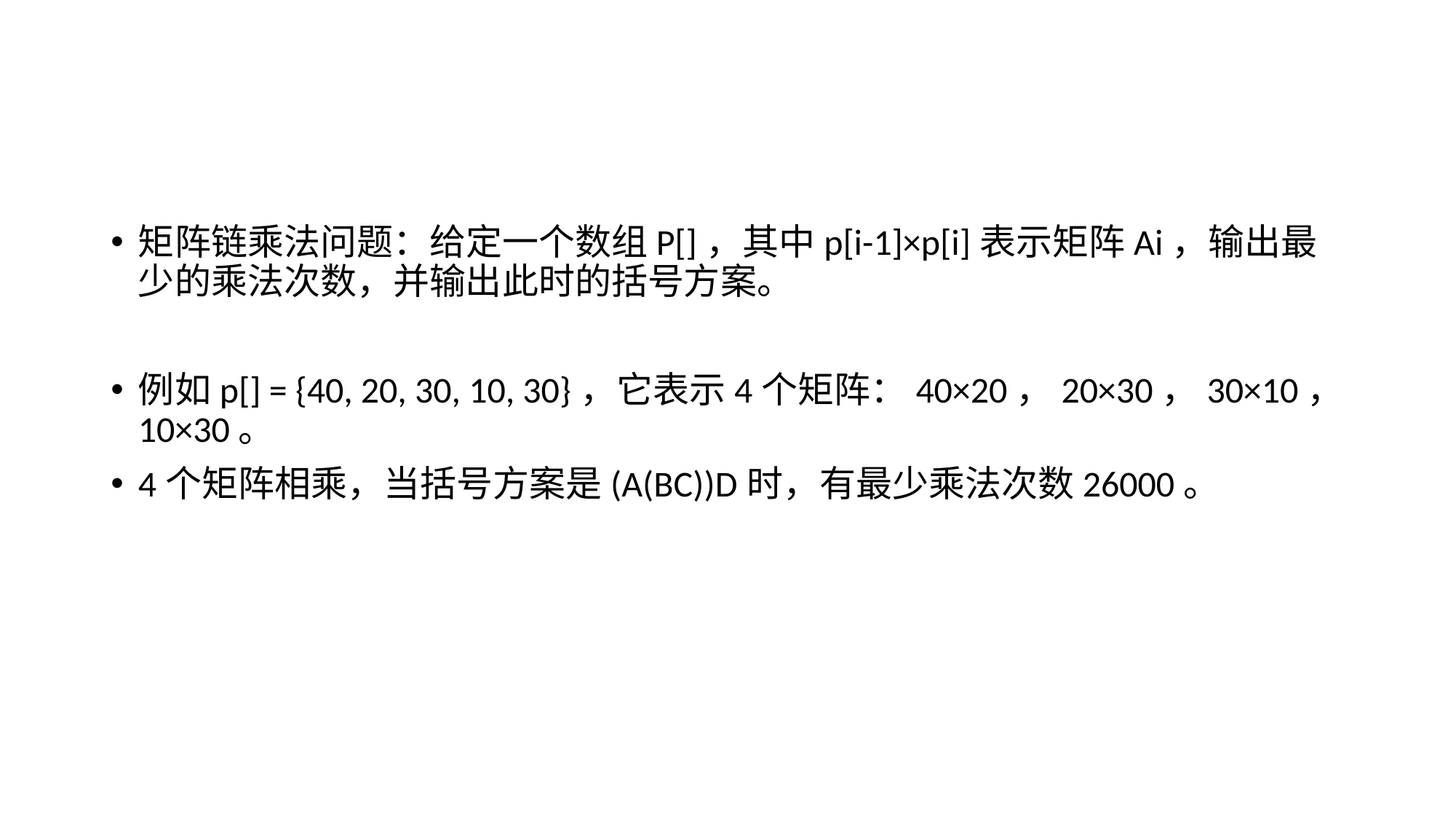

矩阵链乘法问题：给定一个数组P[]，其中p[i-1]×p[i]表示矩阵Ai，输出最少的乘法次数，并输出此时的括号方案。

例如p[] = {40, 20, 30, 10, 30}，它表示4个矩阵：40×20，20×30，30×10，10×30。
4个矩阵相乘，当括号方案是(A(BC))D时，有最少乘法次数26000。